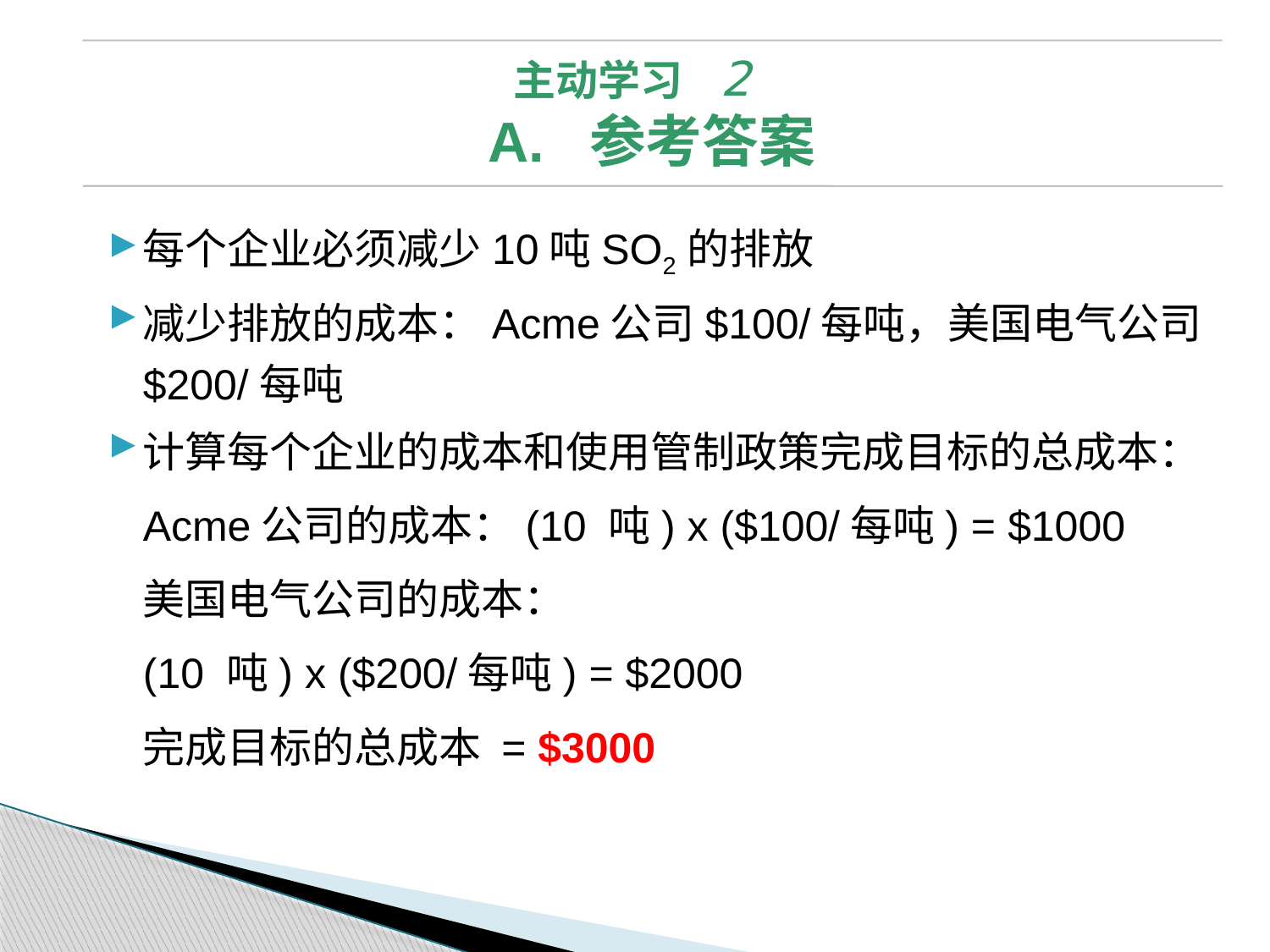

主动学习   2
A.  参考答案
每个企业必须减少10吨SO2的排放
减少排放的成本：Acme公司$100/每吨，美国电气公司$200/每吨
计算每个企业的成本和使用管制政策完成目标的总成本：
   Acme公司的成本：(10 吨) x ($100/每吨) = $1000
	美国电气公司的成本：
   (10 吨) x ($200/每吨) = $2000
	完成目标的总成本 = $3000